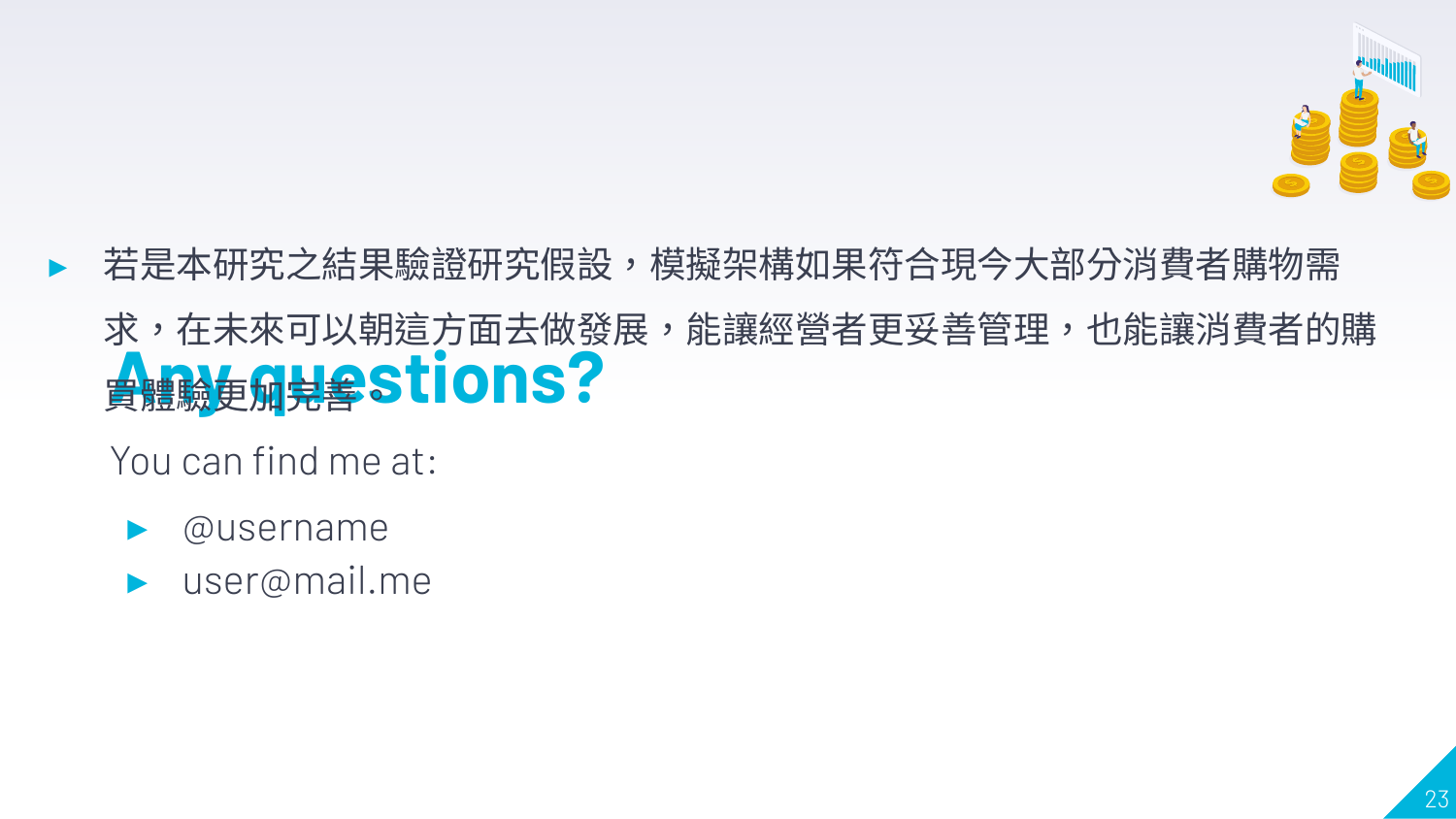

若是本研究之結果驗證研究假設，模擬架構如果符合現今大部分消費者購物需求，在未來可以朝這方面去做發展，能讓經營者更妥善管理，也能讓消費者的購買體驗更加完善。

Any questions?
You can find me at:
@username
user@mail.me
23